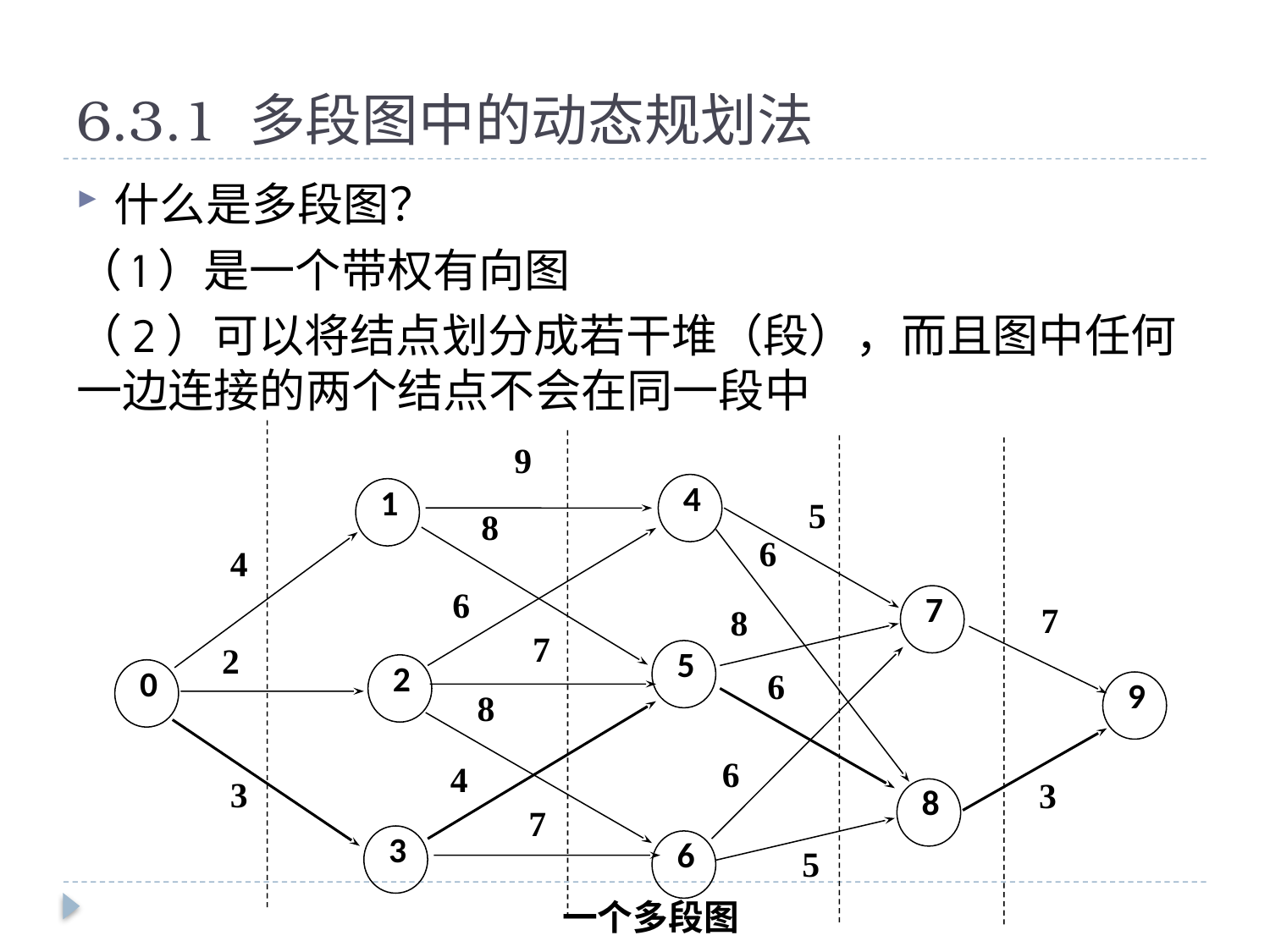

# 6.3.1 多段图中的动态规划法
什么是多段图？
（1）是一个带权有向图
（2）可以将结点划分成若干堆（段），而且图中任何一边连接的两个结点不会在同一段中

9
4
1
5

8

6
4
7
6
7
8

7
5
2

2
0
9
6

8

6
4
8
3
3
7

3
6
5

      一个多段图